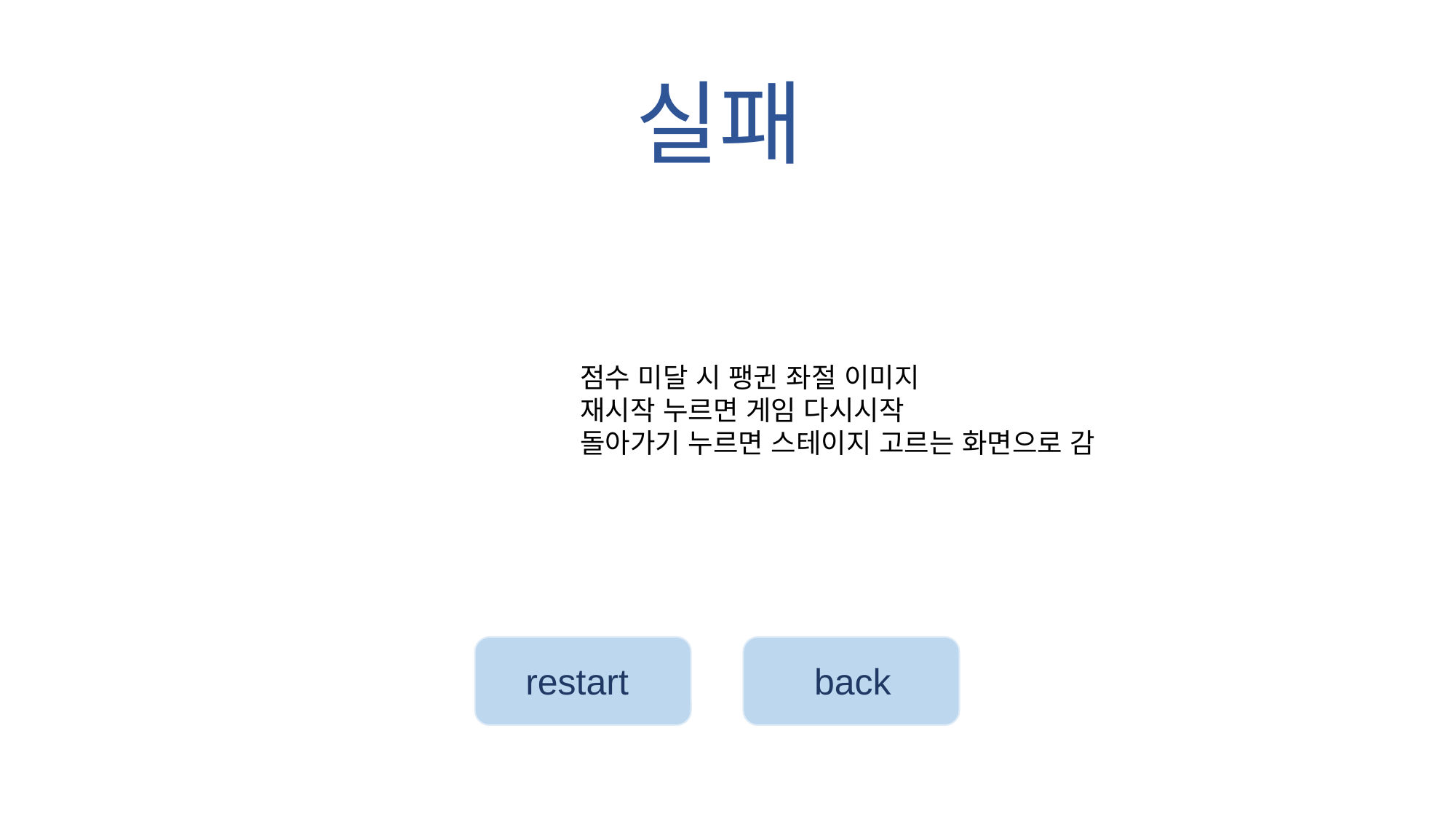

실패
점수 미달 시 팽귄 좌절 이미지
재시작 누르면 게임 다시시작
돌아가기 누르면 스테이지 고르는 화면으로 감

restart
back